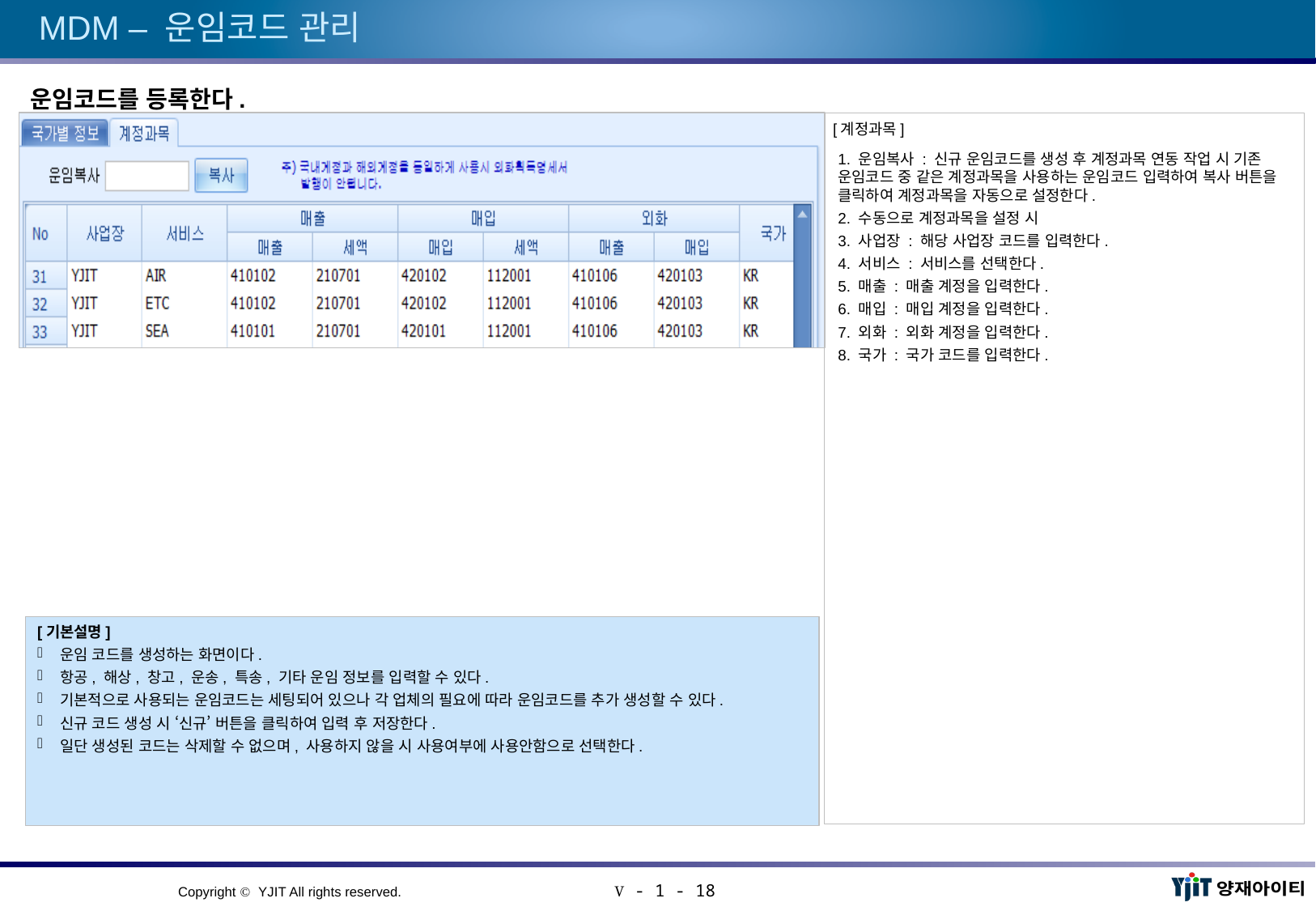

# MDM – 운임코드 관리
운임코드를 등록한다.

[계정과목]
1. 운임복사 : 신규 운임코드를 생성 후 계정과목 연동 작업 시 기존 운임코드 중 같은 계정과목을 사용하는 운임코드 입력하여 복사 버튼을 클릭하여 계정과목을 자동으로 설정한다.
2. 수동으로 계정과목을 설정 시
3. 사업장 : 해당 사업장 코드를 입력한다.
4. 서비스 : 서비스를 선택한다.
5. 매출 : 매출 계정을 입력한다.
6. 매입 : 매입 계정을 입력한다.
7. 외화 : 외화 계정을 입력한다.
8. 국가 : 국가 코드를 입력한다.

[기본설명]
운임 코드를 생성하는 화면이다.
항공, 해상, 창고, 운송, 특송, 기타 운임 정보를 입력할 수 있다.
기본적으로 사용되는 운임코드는 세팅되어 있으나 각 업체의 필요에 따라 운임코드를 추가 생성할 수 있다.
신규 코드 생성 시 ‘신규’ 버튼을 클릭하여 입력 후 저장한다.
일단 생성된 코드는 삭제할 수 없으며, 사용하지 않을 시 사용여부에 사용안함으로 선택한다.